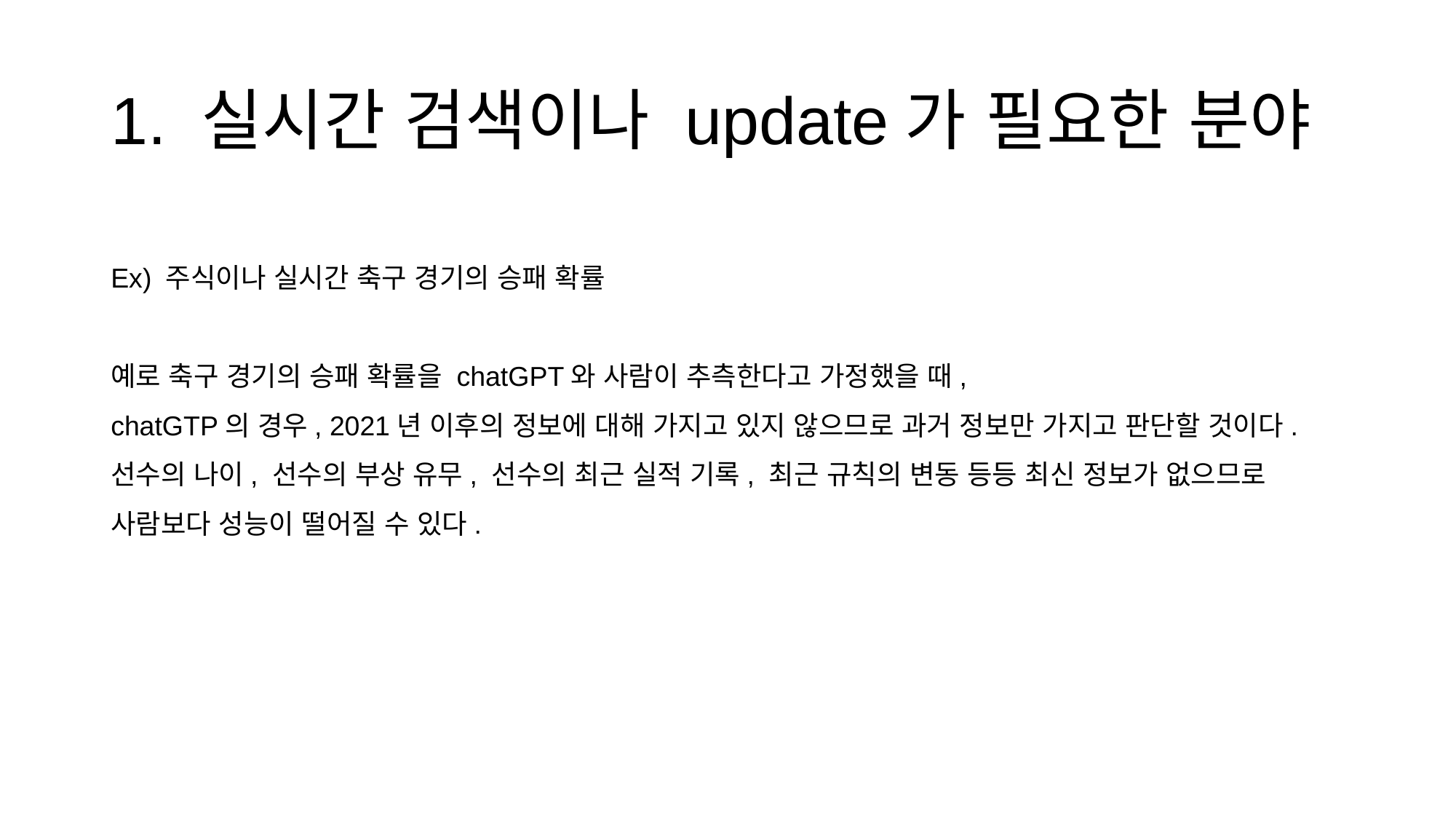

# 1. 실시간 검색이나 update가 필요한 분야
Ex) 주식이나 실시간 축구 경기의 승패 확률

예로 축구 경기의 승패 확률을 chatGPT와 사람이 추측한다고 가정했을 때,
chatGTP의 경우, 2021년 이후의 정보에 대해 가지고 있지 않으므로 과거 정보만 가지고 판단할 것이다. 선수의 나이, 선수의 부상 유무, 선수의 최근 실적 기록, 최근 규칙의 변동 등등 최신 정보가 없으므로 사람보다 성능이 떨어질 수 있다.